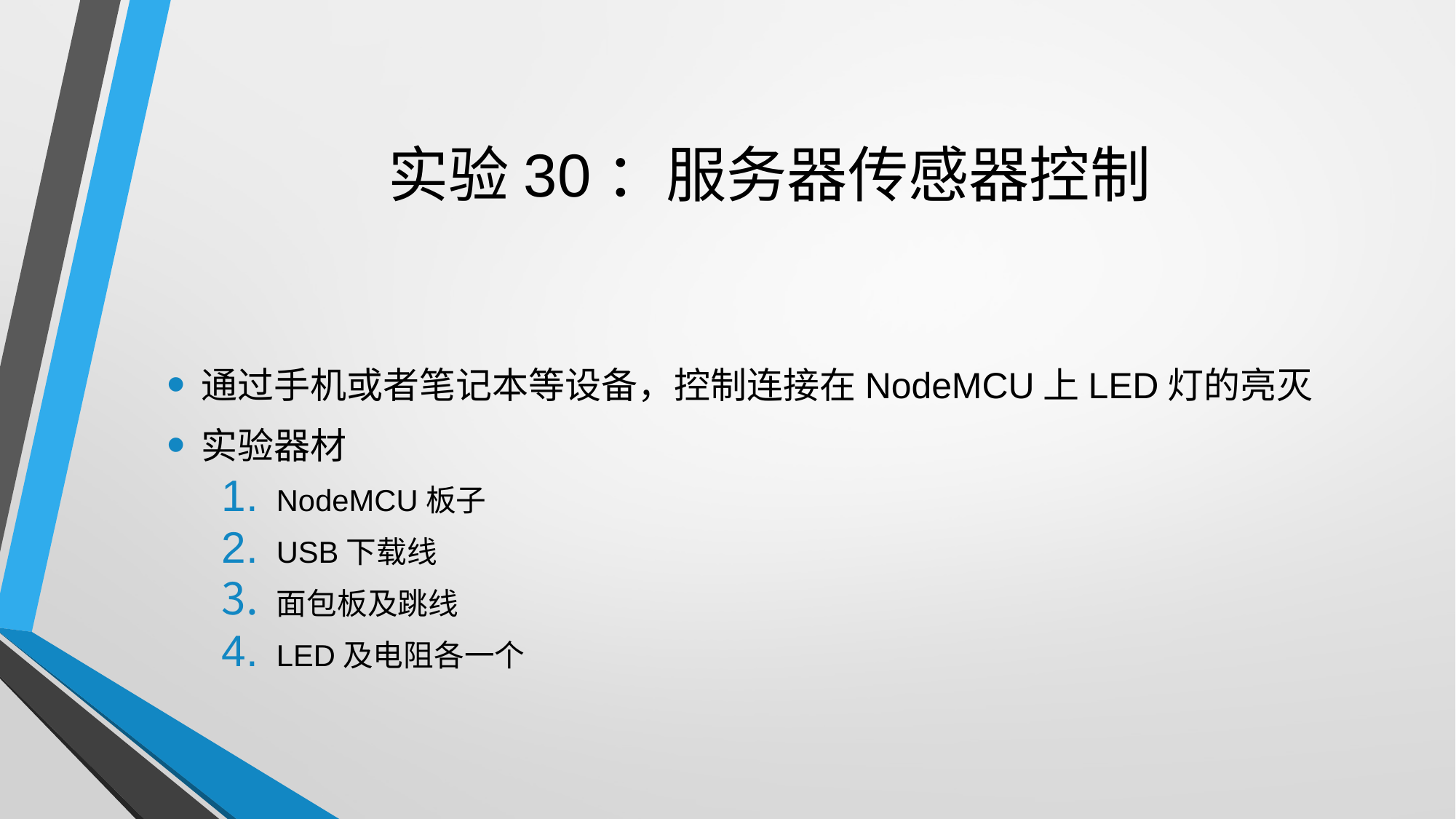

# 实验30：服务器传感器控制
通过手机或者笔记本等设备，控制连接在NodeMCU上LED灯的亮灭
实验器材
NodeMCU板子
USB下载线
面包板及跳线
LED及电阻各一个